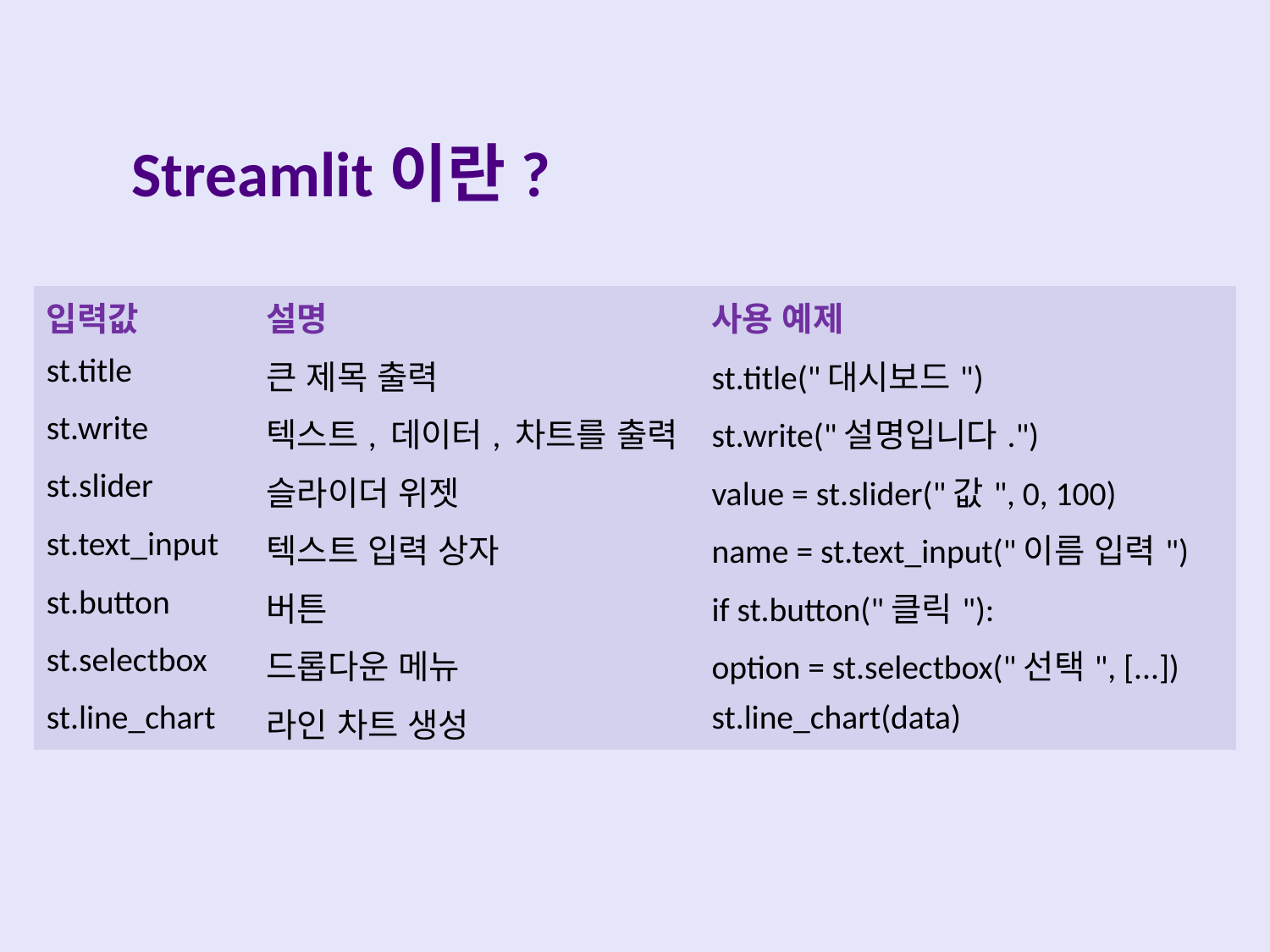

Streamlit이란?
Pip install streamlit

Streamlit run 파일명
| 입력값 | 설명 | 사용 예제 |
| --- | --- | --- |
| st.title | 큰 제목 출력 | st.title("대시보드") |
| st.write | 텍스트, 데이터, 차트를 출력 | st.write("설명입니다.") |
| st.slider | 슬라이더 위젯 | value = st.slider("값", 0, 100) |
| st.text\_input | 텍스트 입력 상자 | name = st.text\_input("이름 입력") |
| st.button | 버튼 | if st.button("클릭"): |
| st.selectbox | 드롭다운 메뉴 | option = st.selectbox("선택", [...]) |
| st.line\_chart | 라인 차트 생성 | st.line\_chart(data) |